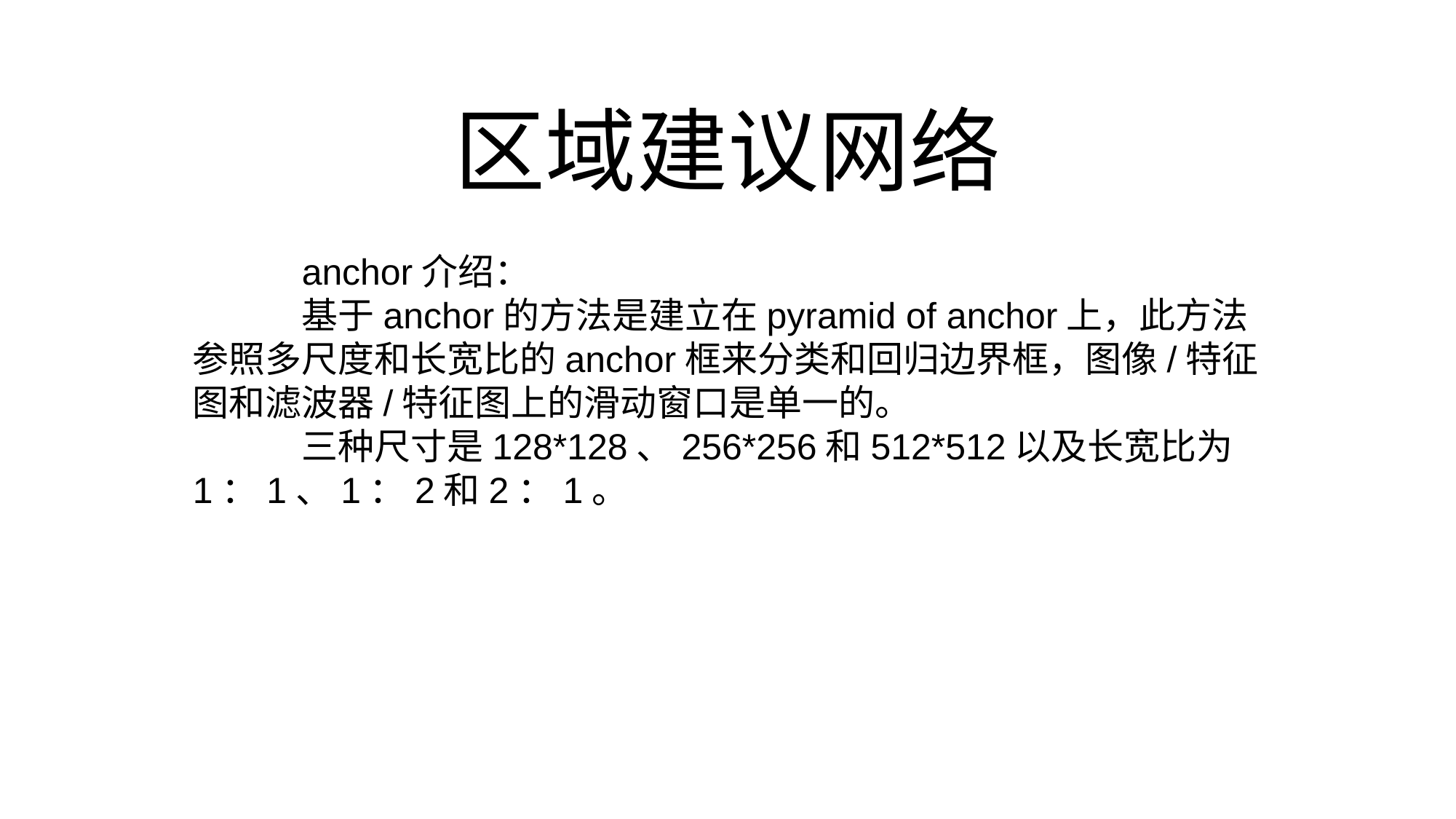

# 区域建议网络
	anchor介绍：
	基于anchor的方法是建立在pyramid of anchor上，此方法参照多尺度和长宽比的anchor框来分类和回归边界框，图像/特征图和滤波器/特征图上的滑动窗口是单一的。
	三种尺寸是128*128、256*256和512*512以及长宽比为1：1、1：2和2：1。